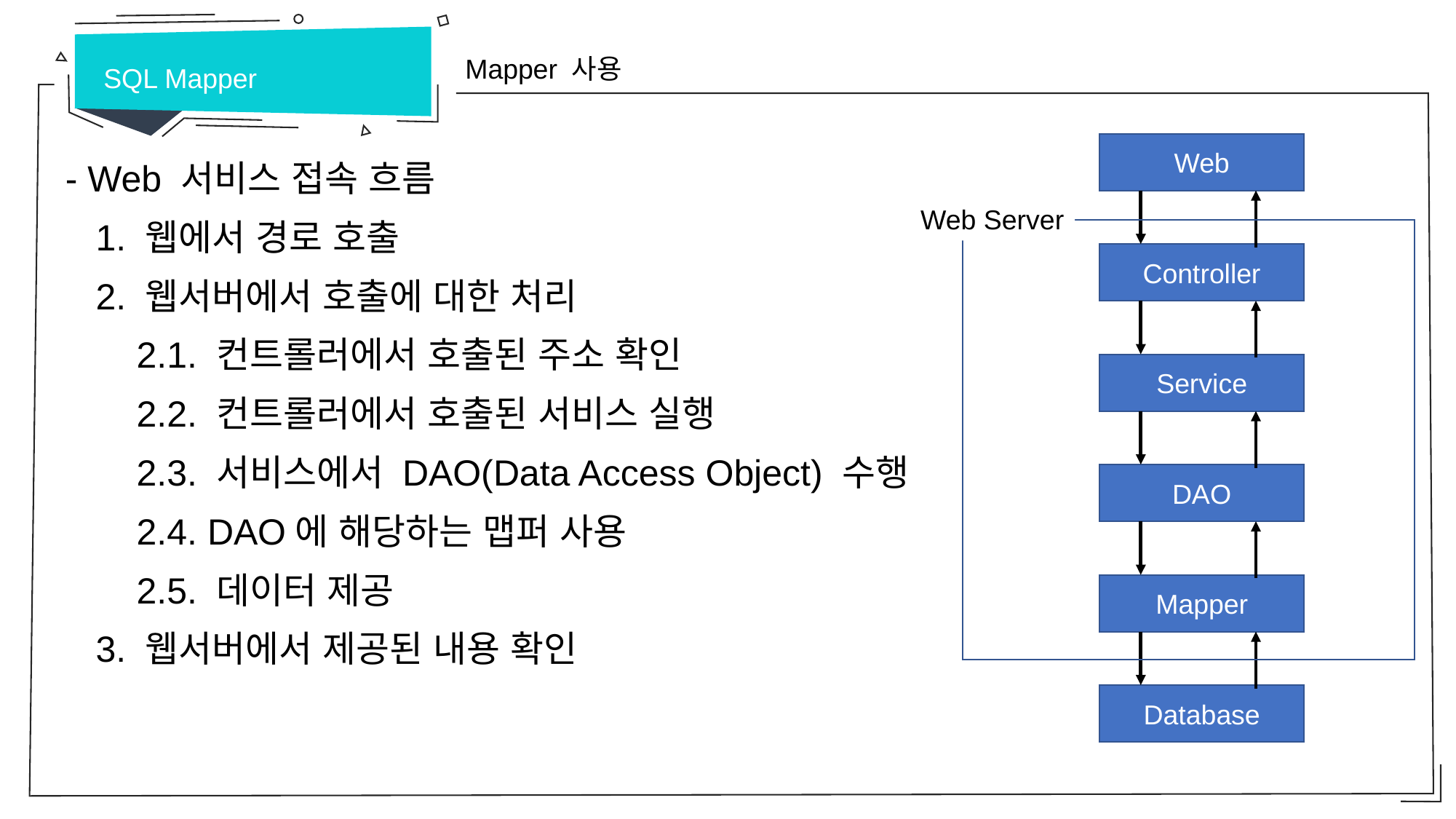

SQL Mapper
Mapper 사용
Web
- Web 서비스 접속 흐름
   1. 웹에서 경로 호출
   2. 웹서버에서 호출에 대한 처리
       2.1. 컨트롤러에서 호출된 주소 확인
       2.2. 컨트롤러에서 호출된 서비스 실행
       2.3. 서비스에서 DAO(Data Access Object) 수행
       2.4. DAO에 해당하는 맵퍼 사용
       2.5. 데이터 제공
   3. 웹서버에서 제공된 내용 확인
Web Server

Controller
Service
DAO
Mapper
Database